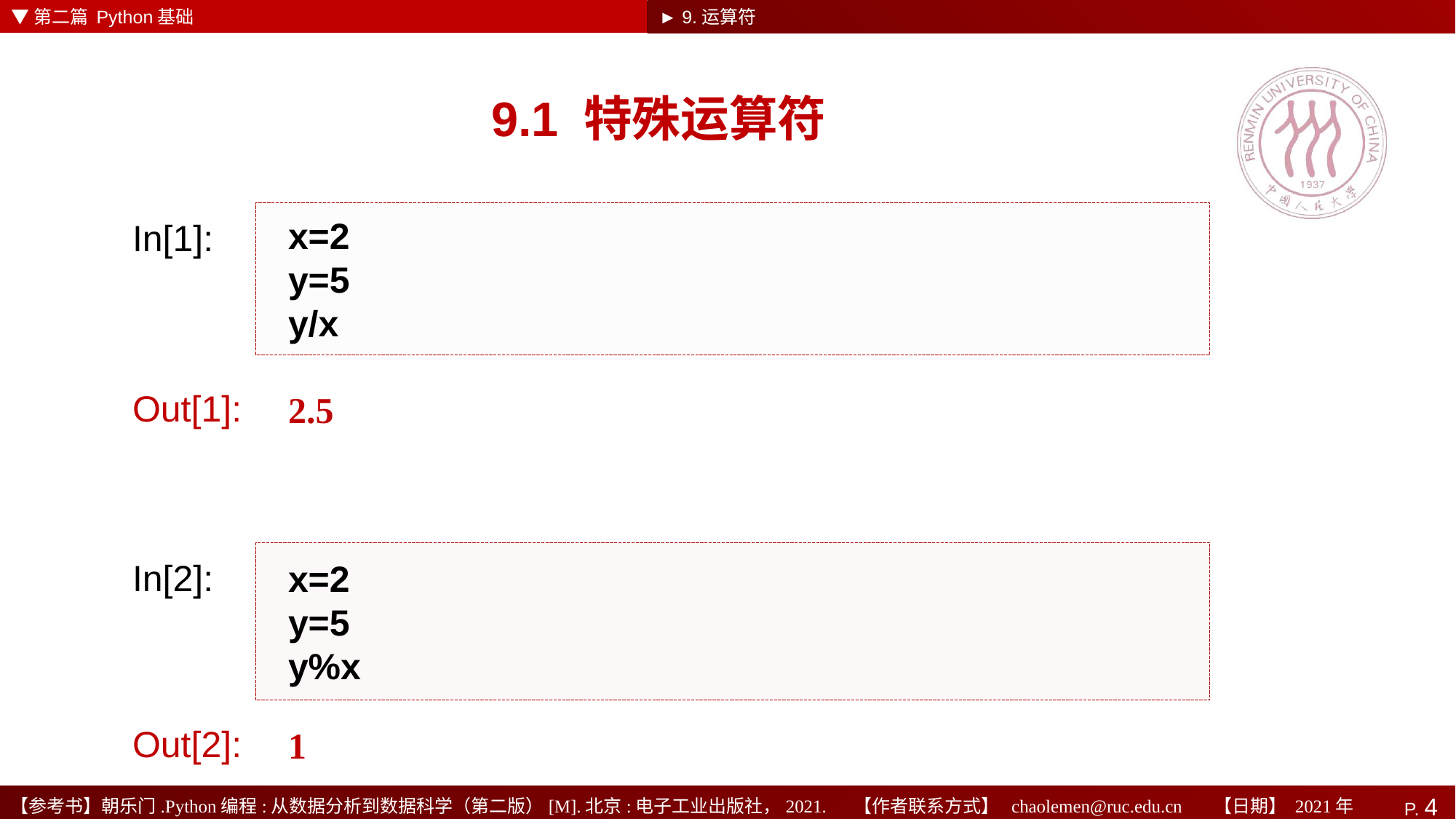

▼第二篇 Python基础
► 9.运算符
# 9.1 特殊运算符
x=2
y=5
y/x
In[1]:
2.5
Out[1]:
x=2
y=5
y%x
In[2]:
1
Out[2]: